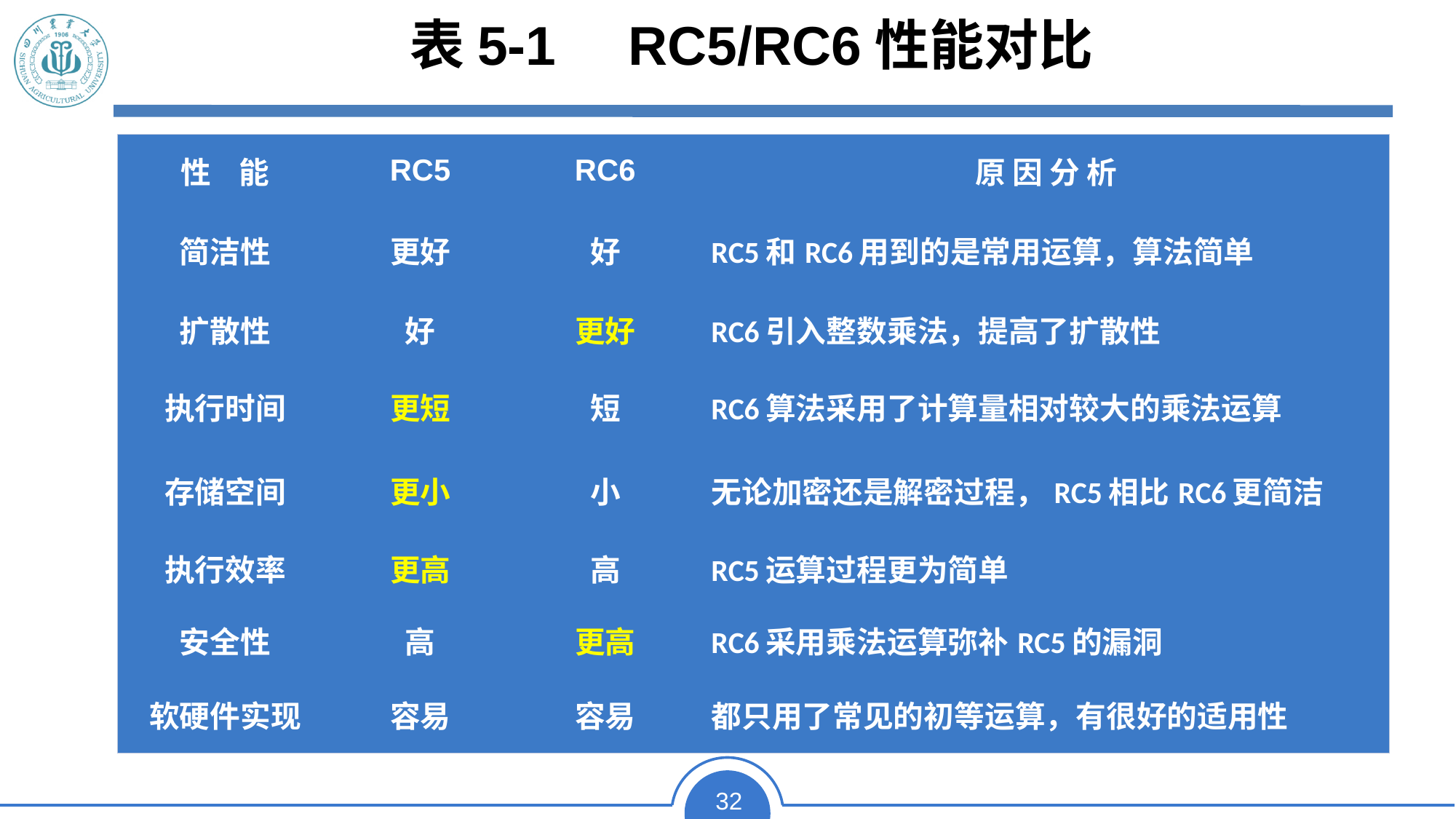

# 表5-1	RC5/RC6性能对比
| 性 能 | RC5 | RC6 | 原 因 分 析 |
| --- | --- | --- | --- |
| 简洁性 | 更好 | 好 | RC5和RC6用到的是常用运算，算法简单 |
| 扩散性 | 好 | 更好 | RC6引入整数乘法，提高了扩散性 |
| 执行时间 | 更短 | 短 | RC6算法采用了计算量相对较大的乘法运算 |
| 存储空间 | 更小 | 小 | 无论加密还是解密过程，RC5相比RC6更简洁 |
| 执行效率 | 更高 | 高 | RC5运算过程更为简单 |
| 安全性 | 高 | 更高 | RC6采用乘法运算弥补RC5的漏洞 |
| 软硬件实现 | 容易 | 容易 | 都只用了常见的初等运算，有很好的适用性 |